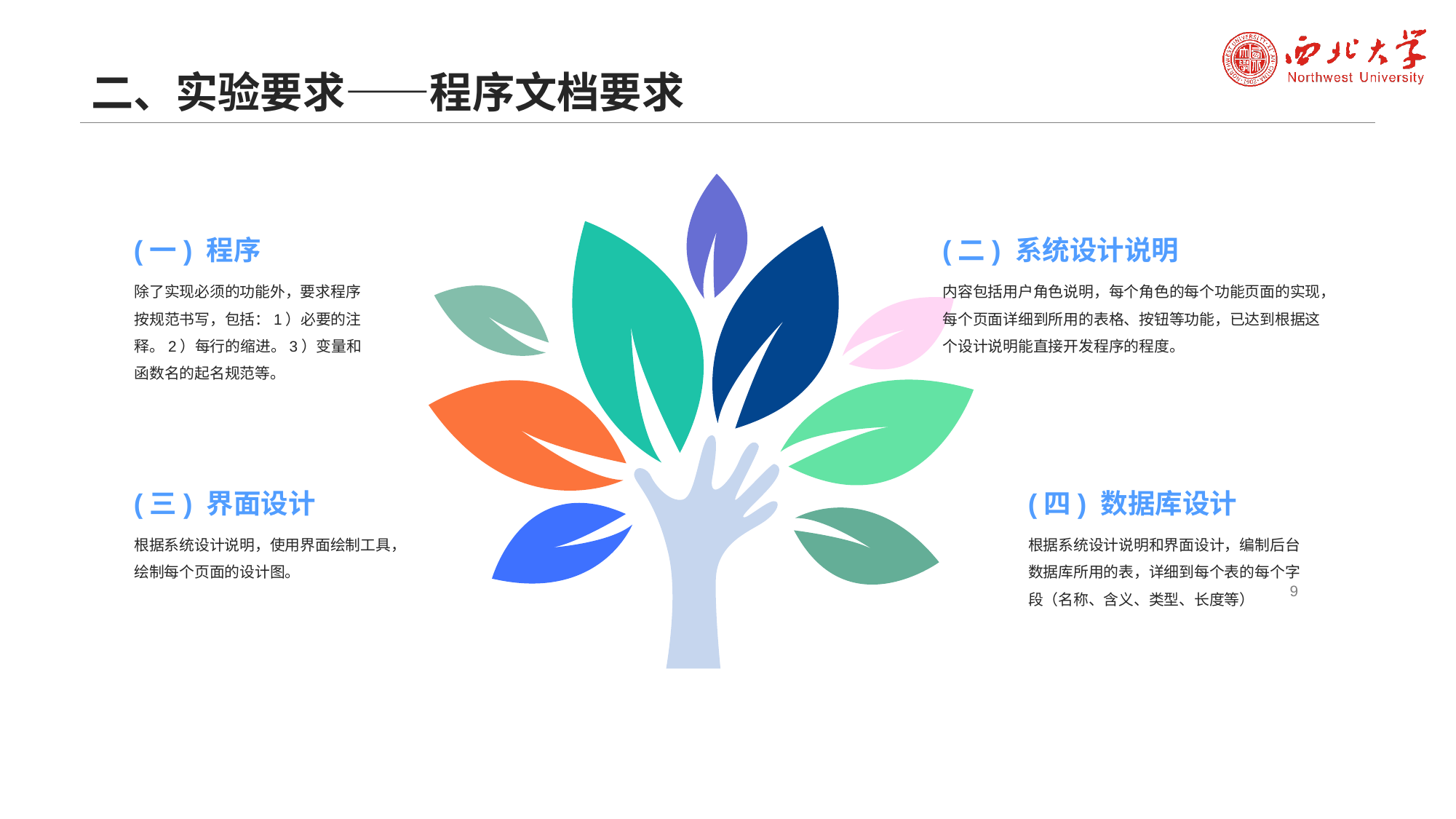

# 二、实验要求——程序文档要求

(一) 程序
除了实现必须的功能外，要求程序按规范书写，包括：1）必要的注释。2）每行的缩进。3）变量和函数名的起名规范等。
(二) 系统设计说明
内容包括用户角色说明，每个角色的每个功能页面的实现，每个页面详细到所用的表格、按钮等功能，已达到根据这个设计说明能直接开发程序的程度。

(三) 界面设计
根据系统设计说明，使用界面绘制工具，绘制每个页面的设计图。
(四) 数据库设计
根据系统设计说明和界面设计，编制后台数据库所用的表，详细到每个表的每个字段（名称、含义、类型、长度等）

9